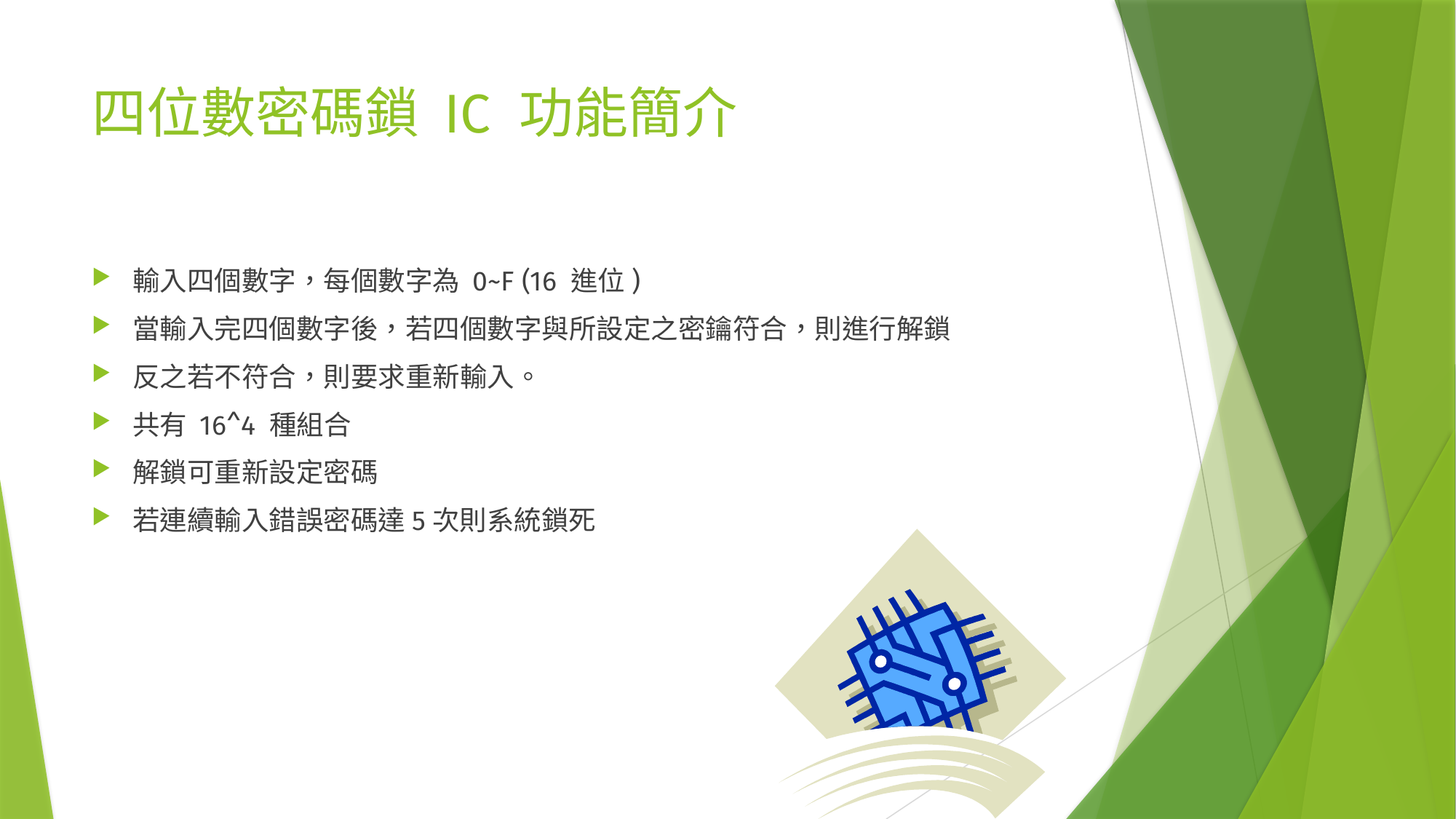

# 四位數密碼鎖 IC 功能簡介
輸入四個數字，每個數字為 0~F (16 進位)
當輸入完四個數字後，若四個數字與所設定之密鑰符合，則進行解鎖
反之若不符合，則要求重新輸入。
共有 16^4 種組合
解鎖可重新設定密碼
若連續輸入錯誤密碼達5次則系統鎖死